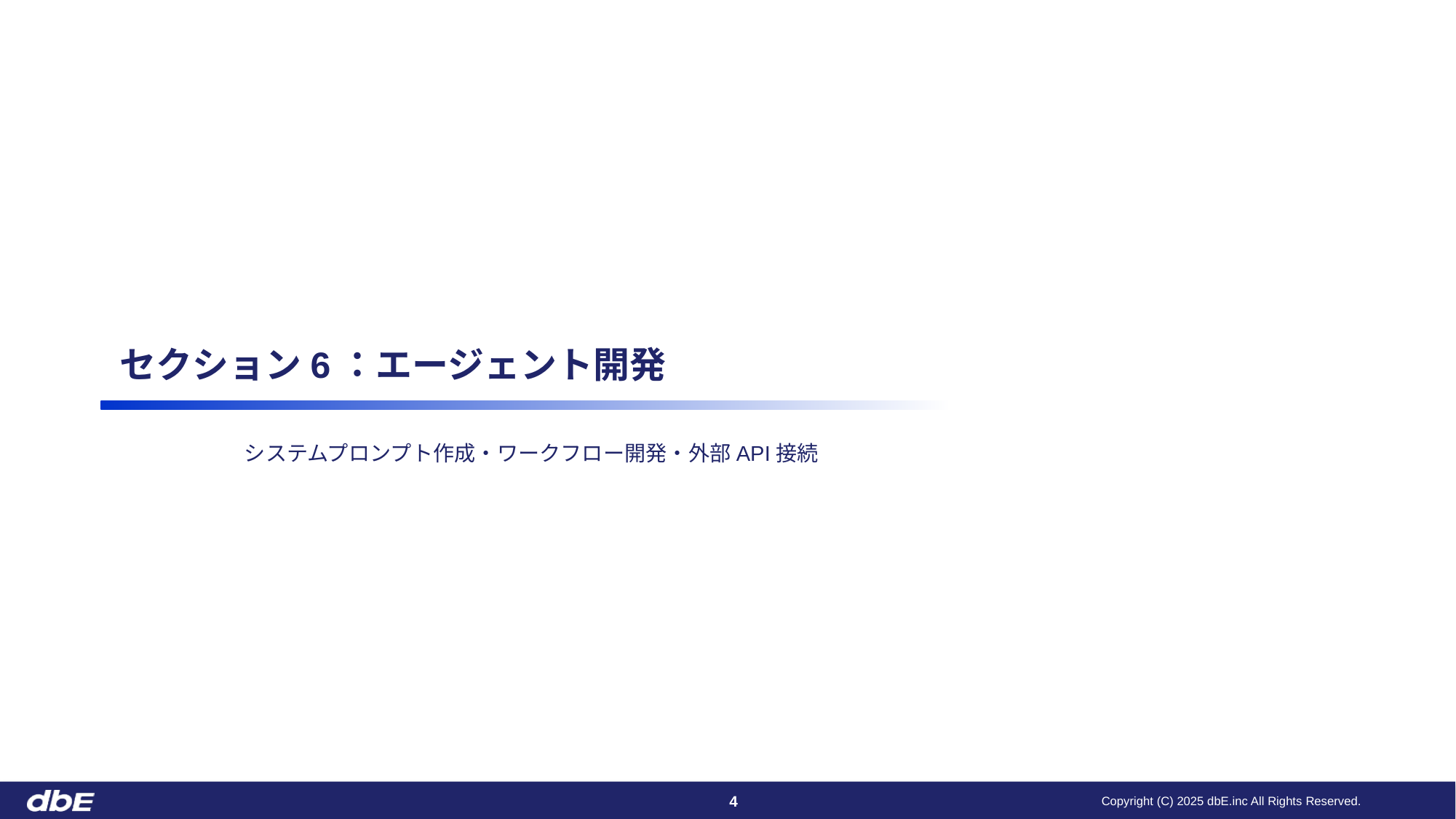

# セクション6：エージェント開発
システムプロンプト作成・ワークフロー開発・外部API接続
Copyright (C) 2025 dbE.inc All Rights Reserved.
4